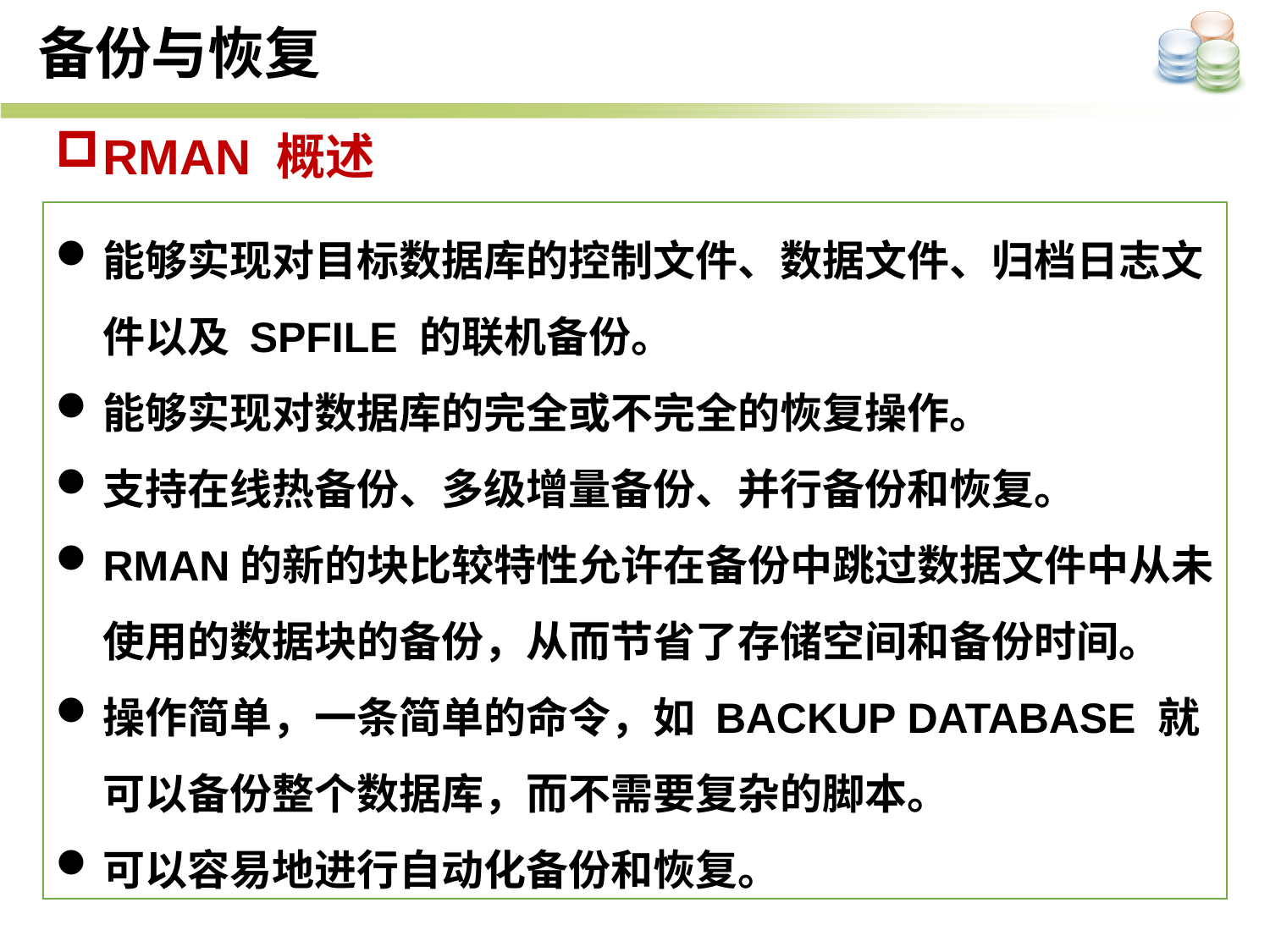

备份与恢复
RMAN 概述
能够实现对目标数据库的控制文件、数据文件、归档日志文件以及 SPFILE 的联机备份。
能够实现对数据库的完全或不完全的恢复操作。
支持在线热备份、多级增量备份、并行备份和恢复。
RMAN的新的块比较特性允许在备份中跳过数据文件中从未使用的数据块的备份，从而节省了存储空间和备份时间。
操作简单，一条简单的命令，如 BACKUP DATABASE 就可以备份整个数据库，而不需要复杂的脚本。
可以容易地进行自动化备份和恢复。
53